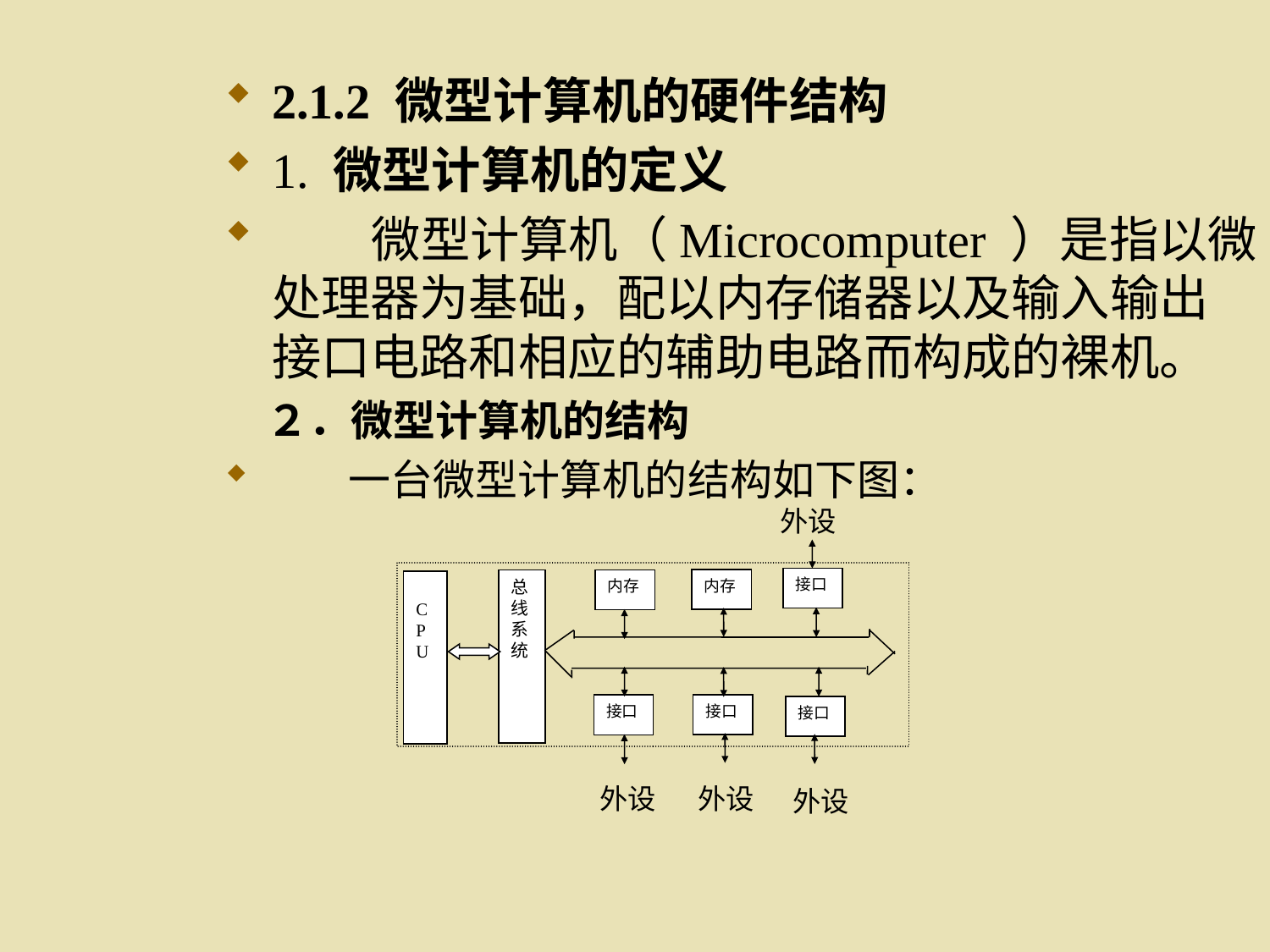

2.1.2 微型计算机的硬件结构
1. 微型计算机的定义
        微型计算机（Microcomputer ）是指以微处理器为基础，配以内存储器以及输入输出接口电路和相应的辅助电路而构成的裸机。
　２．微型计算机的结构
       一台微型计算机的结构如下图：
#
外设

接口
内存
内存
总线系统

CPU

接口
接口
接口

外设
外设
外设